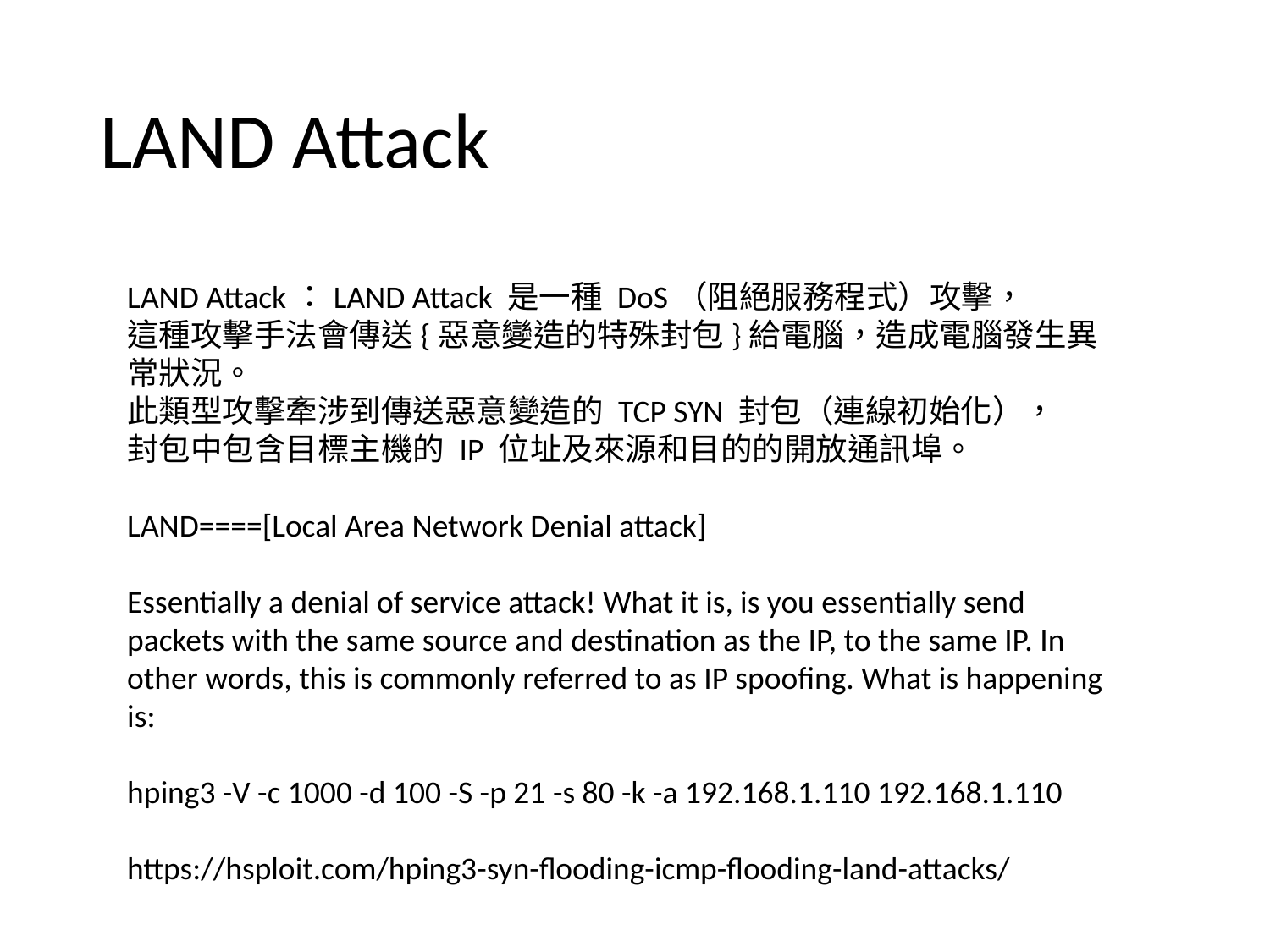

# LAND Attack
LAND Attack：LAND Attack 是一種 DoS（阻絕服務程式）攻擊，
這種攻擊手法會傳送{惡意變造的特殊封包}給電腦，造成電腦發生異常狀況。
此類型攻擊牽涉到傳送惡意變造的 TCP SYN 封包（連線初始化），
封包中包含目標主機的 IP 位址及來源和目的的開放通訊埠。

LAND====[Local Area Network Denial attack]

Essentially a denial of service attack! What it is, is you essentially send packets with the same source and destination as the IP, to the same IP. In other words, this is commonly referred to as IP spoofing. What is happening is:

hping3 -V -c 1000 -d 100 -S -p 21 -s 80 -k -a 192.168.1.110 192.168.1.110

https://hsploit.com/hping3-syn-flooding-icmp-flooding-land-attacks/